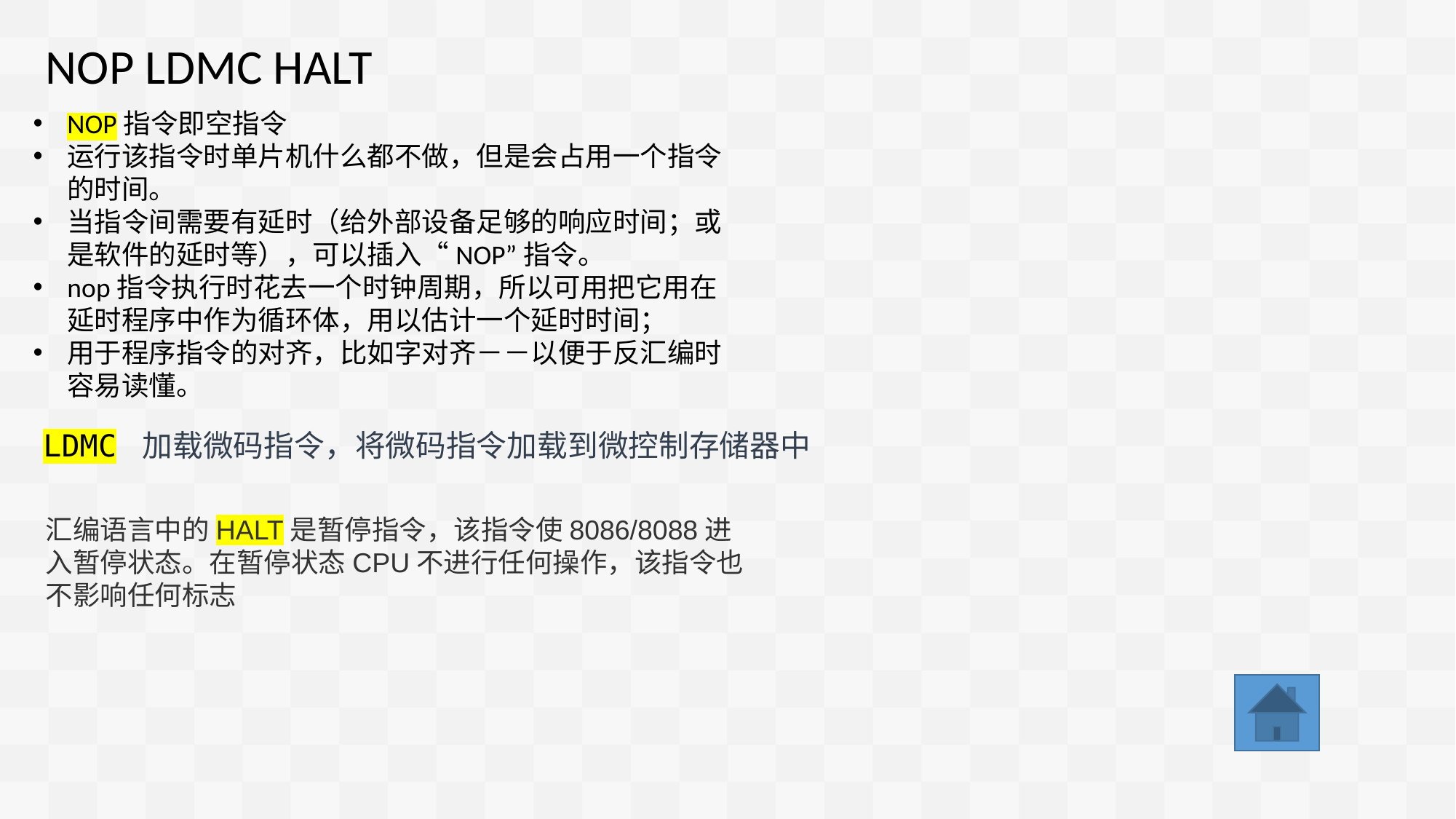

NOP LDMC HALT
NOP指令即空指令
运行该指令时单片机什么都不做，但是会占用一个指令的时间。
当指令间需要有延时（给外部设备足够的响应时间；或是软件的延时等），可以插入“NOP”指令。
nop指令执行时花去一个时钟周期，所以可用把它用在延时程序中作为循环体，用以估计一个延时时间；
用于程序指令的对齐，比如字对齐－－以便于反汇编时容易读懂。
LDMC 加载微码指令，将微码指令加载到微控制存储器中
汇编语言中的HALT是暂停指令，该指令使8086/8088进入暂停状态。在暂停状态CPU不进行任何操作，该指令也不影响任何标志